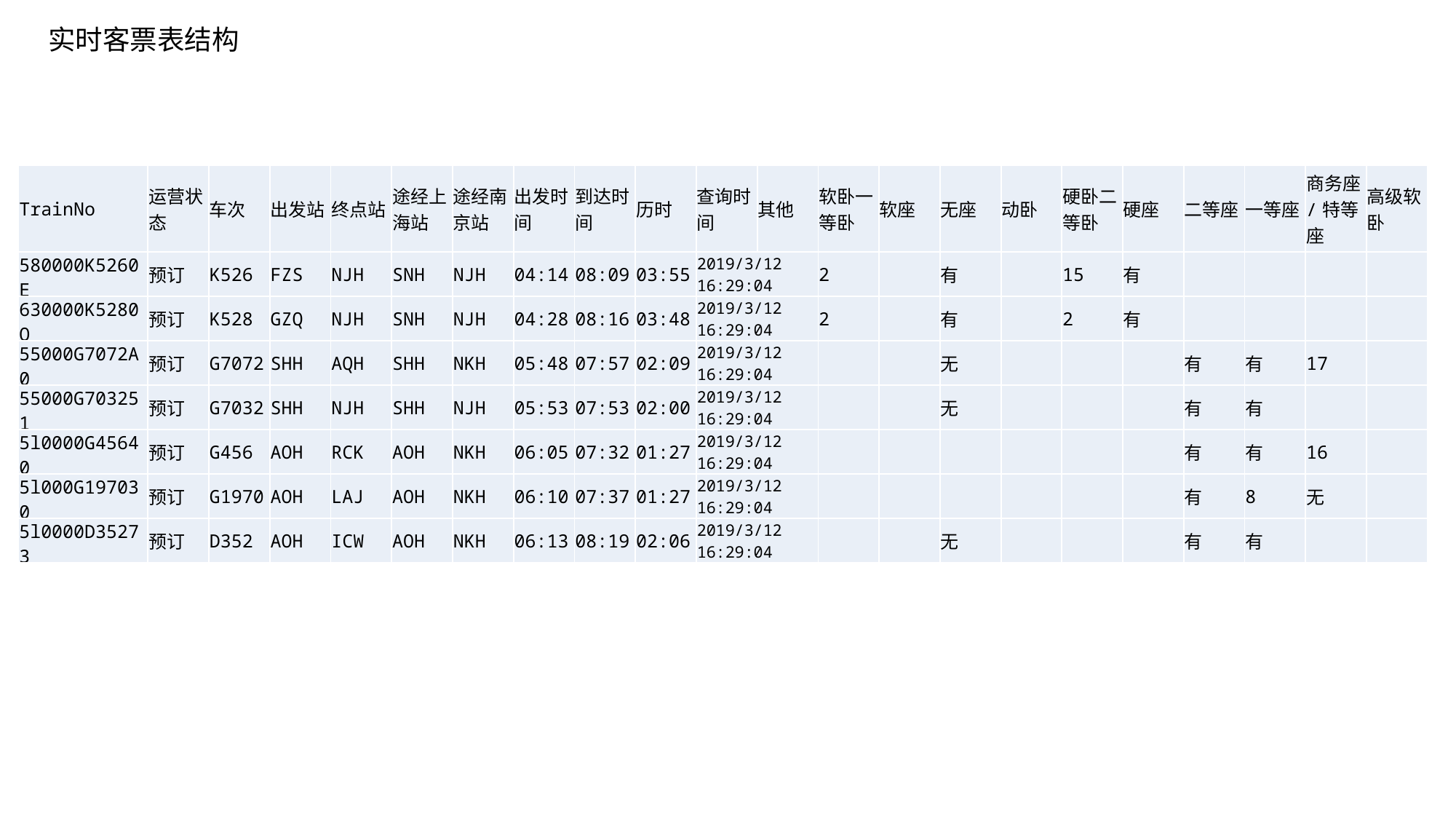

实时客票表结构
| TrainNo | 运营状态 | 车次 | 出发站 | 终点站 | 途经上海站 | 途经南京站 | 出发时间 | 到达时间 | 历时 | 查询时间 | 其他 | 软卧一等卧 | 软座 | 无座 | 动卧 | 硬卧二等卧 | 硬座 | 二等座 | 一等座 | 商务座/特等座 | 高级软卧 |
| --- | --- | --- | --- | --- | --- | --- | --- | --- | --- | --- | --- | --- | --- | --- | --- | --- | --- | --- | --- | --- | --- |
| 580000K5260E | 预订 | K526 | FZS | NJH | SNH | NJH | 04:14 | 08:09 | 03:55 | 2019/3/12 16:29:04 |  | 2 |  | 有 |  | 15 | 有 |  |  |  |  |
| 630000K5280Q | 预订 | K528 | GZQ | NJH | SNH | NJH | 04:28 | 08:16 | 03:48 | 2019/3/12 16:29:04 |  | 2 |  | 有 |  | 2 | 有 |  |  |  |  |
| 55000G7072A0 | 预订 | G7072 | SHH | AQH | SHH | NKH | 05:48 | 07:57 | 02:09 | 2019/3/12 16:29:04 |  |  |  | 无 |  |  |  | 有 | 有 | 17 |  |
| 55000G703251 | 预订 | G7032 | SHH | NJH | SHH | NJH | 05:53 | 07:53 | 02:00 | 2019/3/12 16:29:04 |  |  |  | 无 |  |  |  | 有 | 有 |  |  |
| 5l0000G45640 | 预订 | G456 | AOH | RCK | AOH | NKH | 06:05 | 07:32 | 01:27 | 2019/3/12 16:29:04 |  |  |  |  |  |  |  | 有 | 有 | 16 |  |
| 5l000G197030 | 预订 | G1970 | AOH | LAJ | AOH | NKH | 06:10 | 07:37 | 01:27 | 2019/3/12 16:29:04 |  |  |  |  |  |  |  | 有 | 8 | 无 |  |
| 5l0000D35273 | 预订 | D352 | AOH | ICW | AOH | NKH | 06:13 | 08:19 | 02:06 | 2019/3/12 16:29:04 |  |  |  | 无 |  |  |  | 有 | 有 |  |  |